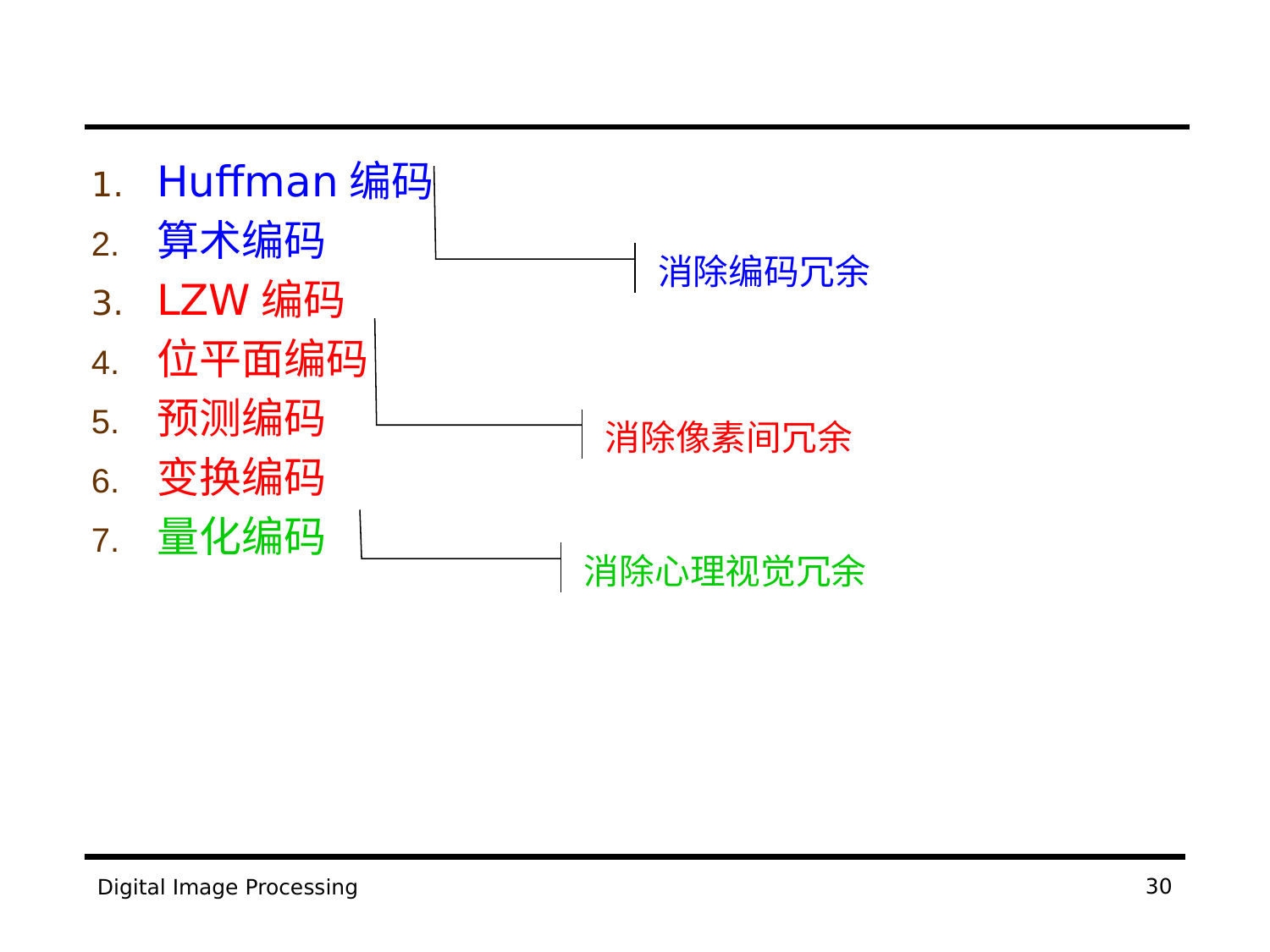

Huffman编码
算术编码
LZW编码
位平面编码
预测编码
变换编码
量化编码

消除编码冗余
消除像素间冗余
消除心理视觉冗余
30
Digital Image Processing